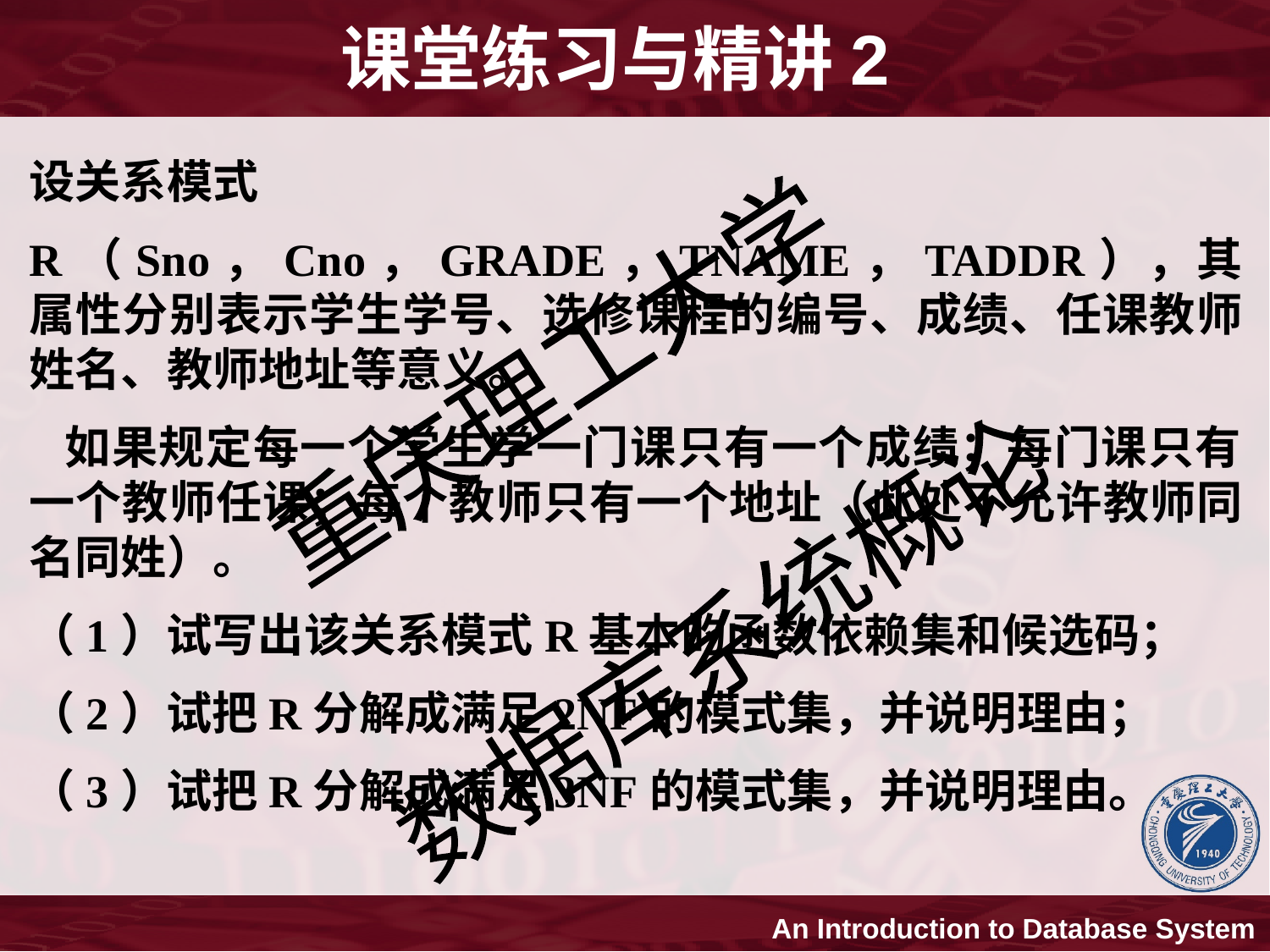

课堂练习与精讲2
设关系模式
R（Sno，Cno，GRADE，TNAME，TADDR），其属性分别表示学生学号、选修课程的编号、成绩、任课教师姓名、教师地址等意义。
  如果规定每一个学生学一门课只有一个成绩；每门课只有一个教师任课；每个教师只有一个地址（此处不允许教师同名同姓）。
（1）试写出该关系模式R基本的函数依赖集和候选码；
（2）试把R分解成满足2NF的模式集，并说明理由；
（3）试把R分解成满足3NF的模式集，并说明理由。